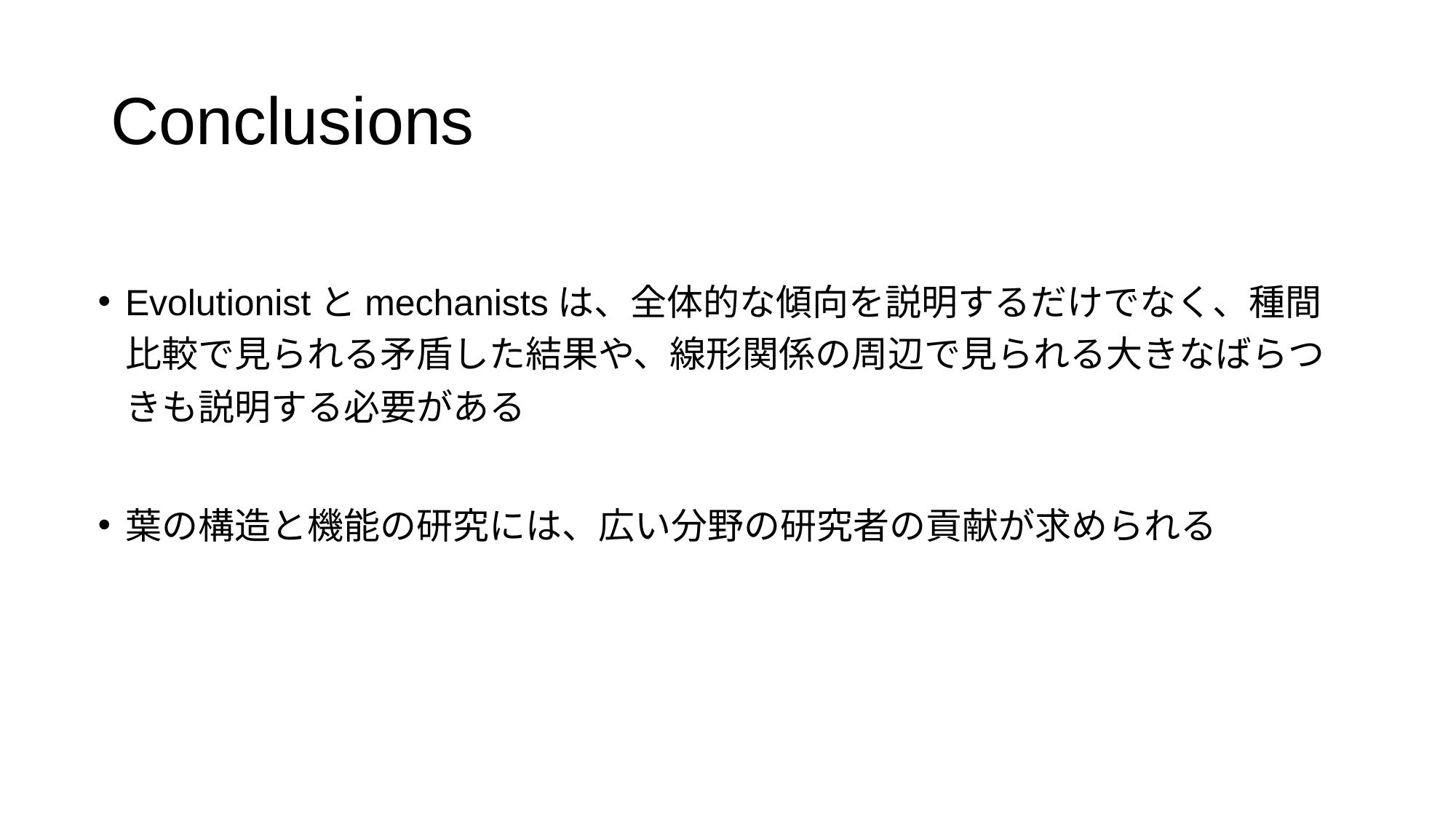

# Conclusions
Evolutionistとmechanistsは、全体的な傾向を説明するだけでなく、種間比較で見られる矛盾した結果や、線形関係の周辺で見られる大きなばらつきも説明する必要がある

葉の構造と機能の研究には、広い分野の研究者の貢献が求められる